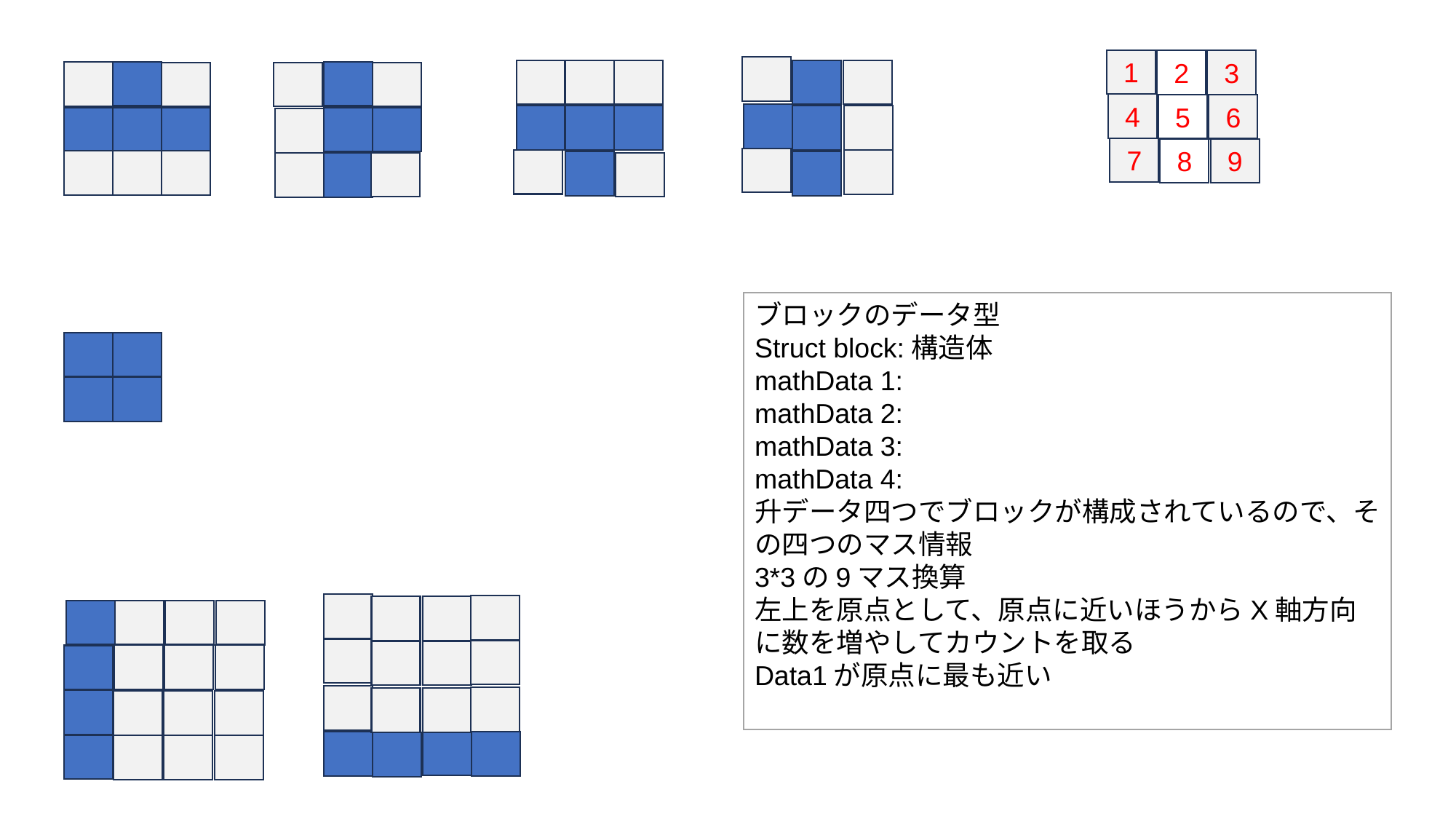

1
2
3

4
5
6

7
8
9

ブロックのデータ型
Struct block:構造体
mathData 1:
mathData 2:
mathData 3:
mathData 4:
升データ四つでブロックが構成されているので、その四つのマス情報
3*3の9マス換算
左上を原点として、原点に近いほうからX軸方向に数を増やしてカウントを取る
Data1が原点に最も近い